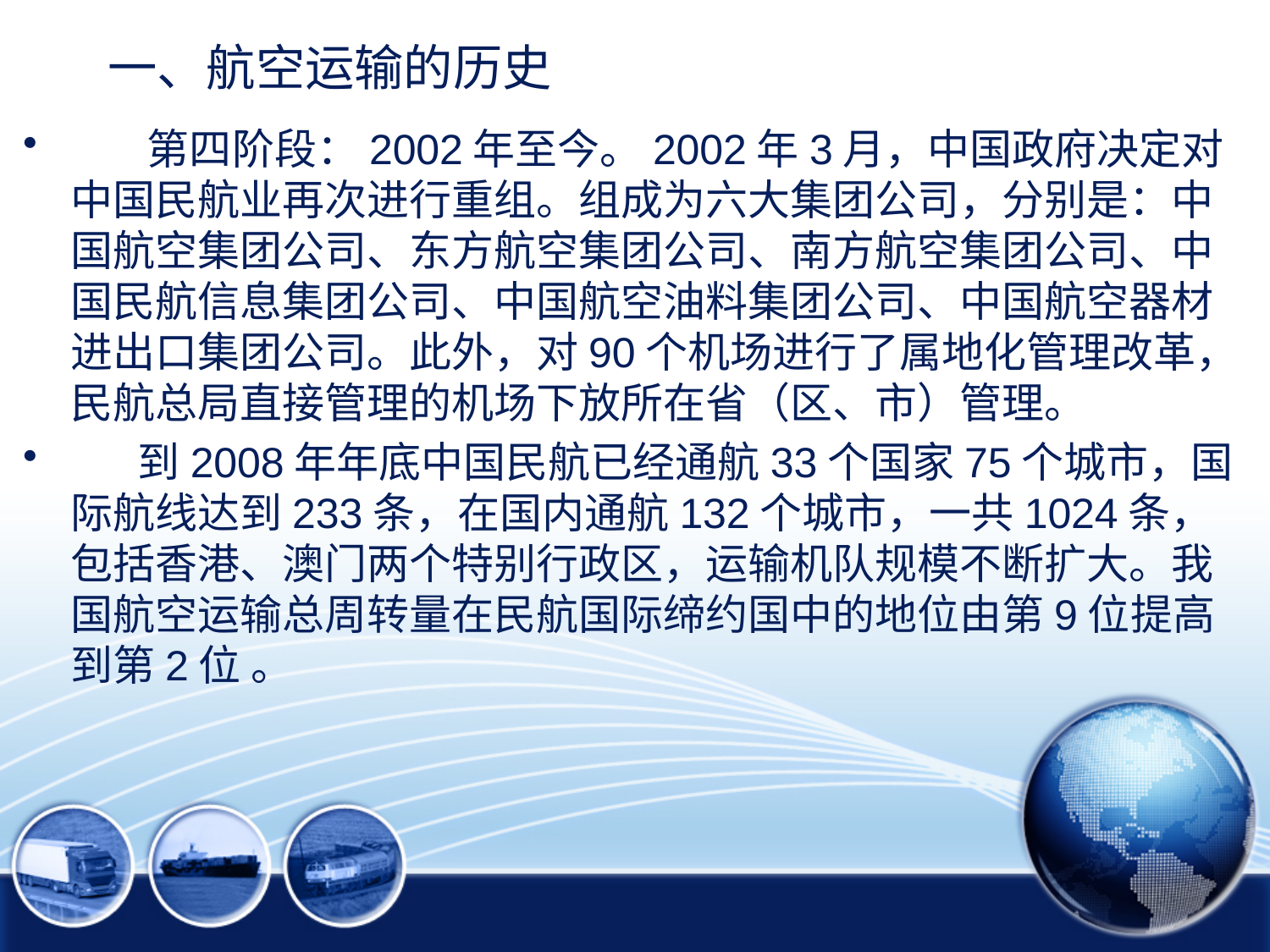

# 一、航空运输的历史
       第四阶段：2002年至今。2002年3月，中国政府决定对中国民航业再次进行重组。组成为六大集团公司，分别是：中国航空集团公司、东方航空集团公司、南方航空集团公司、中国民航信息集团公司、中国航空油料集团公司、中国航空器材进出口集团公司。此外，对90个机场进行了属地化管理改革，民航总局直接管理的机场下放所在省（区、市）管理。
      到2008年年底中国民航已经通航33个国家75个城市，国际航线达到233条，在国内通航132个城市，一共1024条，包括香港、澳门两个特别行政区，运输机队规模不断扩大。我国航空运输总周转量在民航国际缔约国中的地位由第9位提高到第2位 。